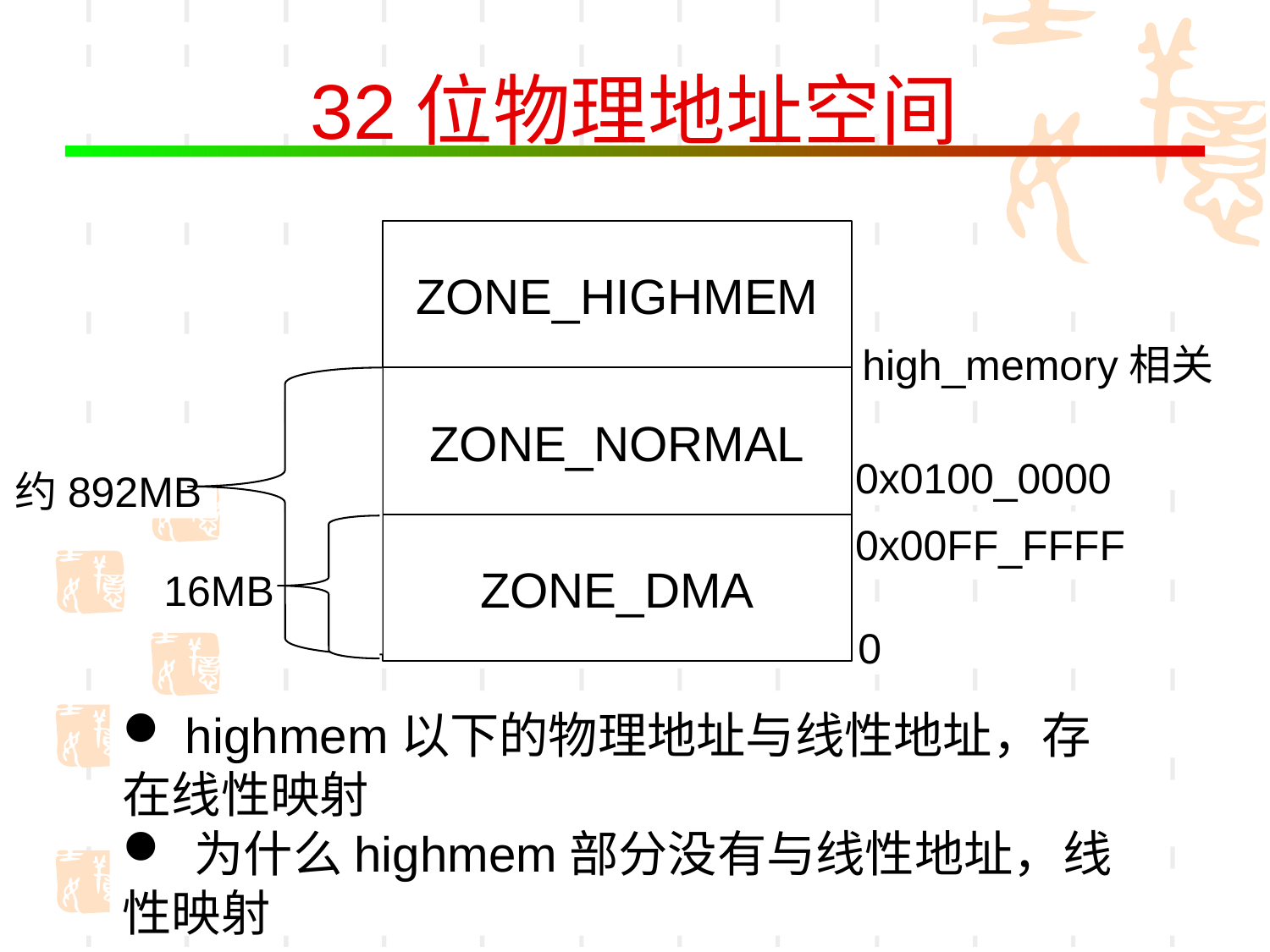

# 32位物理地址空间

ZONE_HIGHMEM
high_memory相关

ZONE_NORMAL

0x0100_0000

约892MB
0x00FF_FFFF

ZONE_DMA

16MB
0
 highmem以下的物理地址与线性地址，存在线性映射
 为什么highmem部分没有与线性地址，线性映射